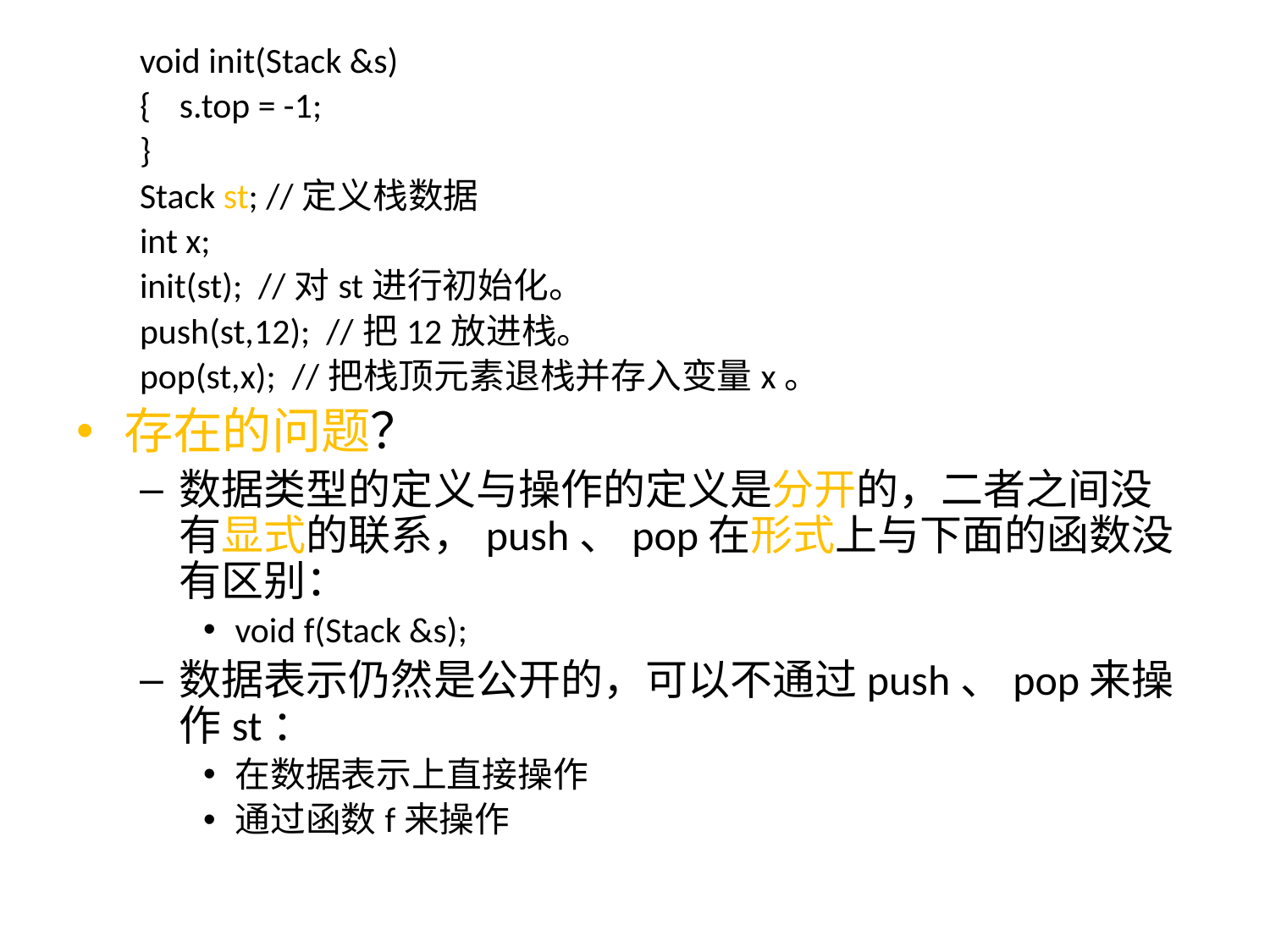

void init(Stack &s)
{	s.top = -1;
}
Stack st; //定义栈数据
int x;
init(st);  //对st进行初始化。
push(st,12);  //把12放进栈。
pop(st,x);  //把栈顶元素退栈并存入变量x。
存在的问题？
数据类型的定义与操作的定义是分开的，二者之间没有显式的联系，push、pop在形式上与下面的函数没有区别：
void f(Stack &s);
数据表示仍然是公开的，可以不通过push、pop来操作st：
在数据表示上直接操作
通过函数f来操作